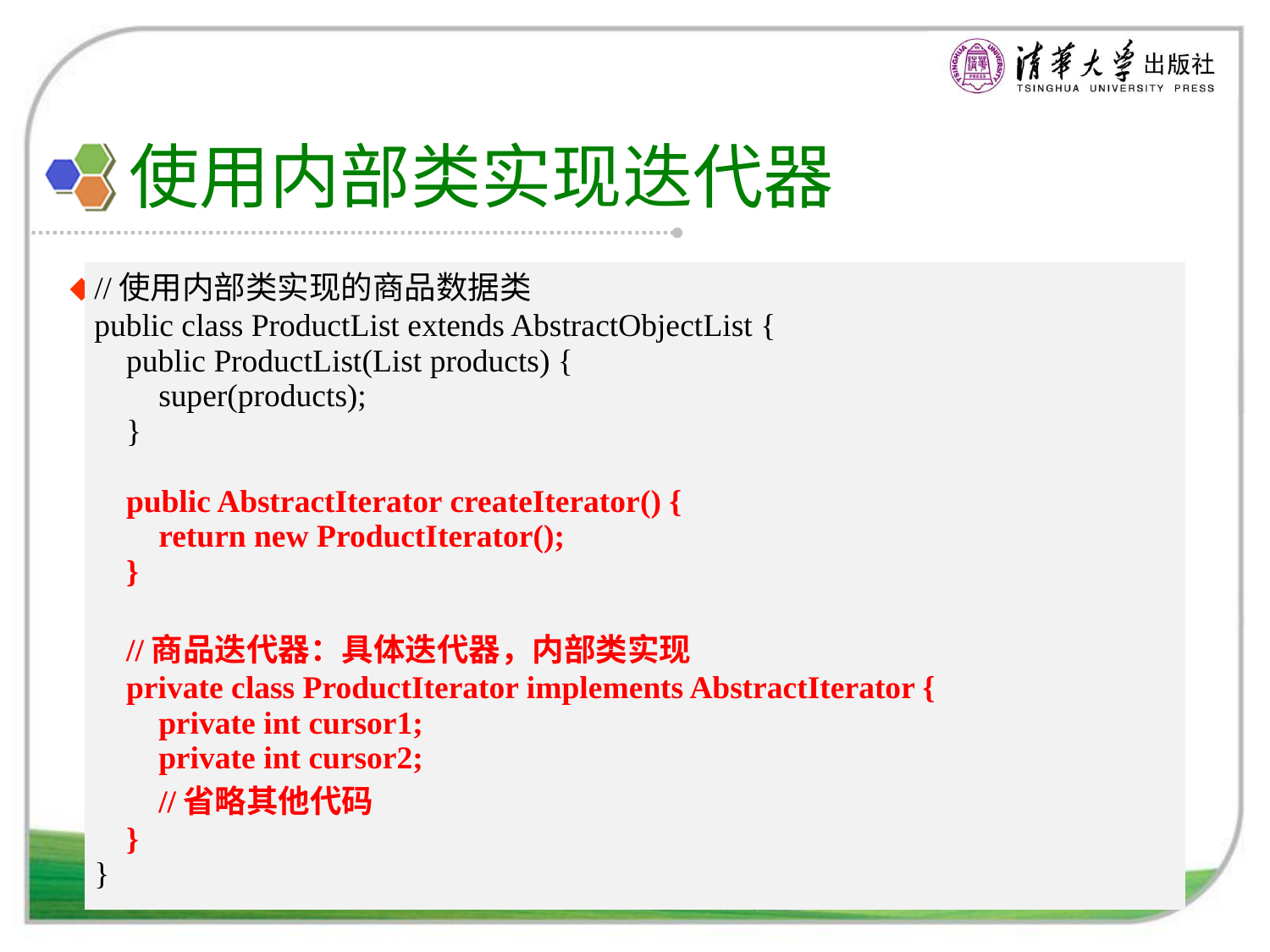

# 使用内部类实现迭代器
实现
JDK中的AbstractList

| //使用内部类实现的商品数据类 public class ProductList extends AbstractObjectList { public ProductList(List products) { super(products); } public AbstractIterator createIterator() { return new ProductIterator(); } //商品迭代器：具体迭代器，内部类实现 private class ProductIterator implements AbstractIterator { private int cursor1; private int cursor2; //省略其他代码 } } |
| --- |